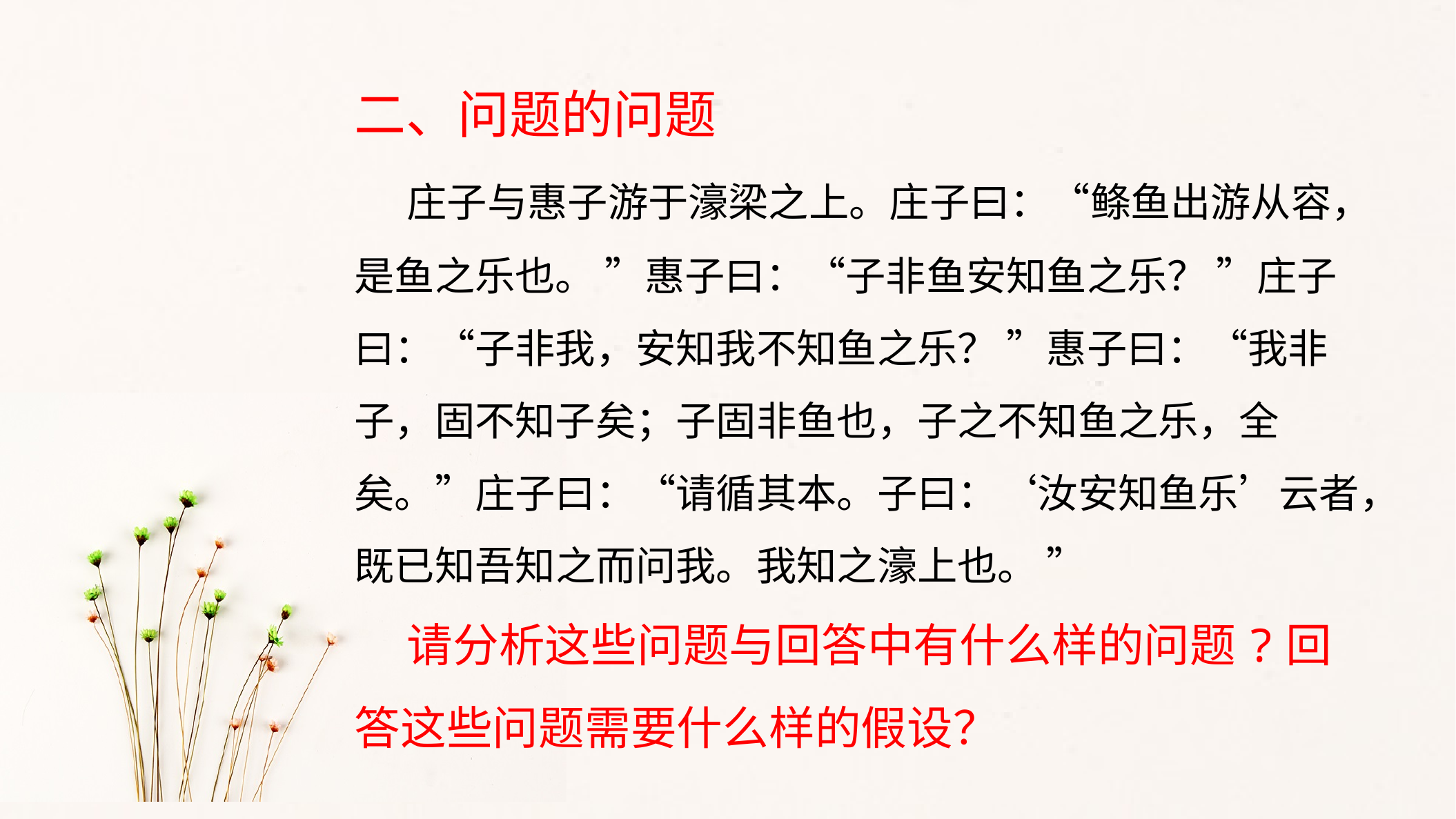

二、问题的问题
    庄子与惠子游于濠梁之上。庄子曰：“鲦鱼出游从容，是鱼之乐也。 ”惠子曰：“子非鱼安知鱼之乐？ ”庄子曰：“子非我，安知我不知鱼之乐？ ”惠子曰：“我非子，固不知子矣；子固非鱼也，子之不知鱼之乐，全矣。”庄子曰：“请循其本。子曰：‘汝安知鱼乐’云者，既已知吾知之而问我。我知之濠上也。 ”
    请分析这些问题与回答中有什么样的问题?回答这些问题需要什么样的假设？